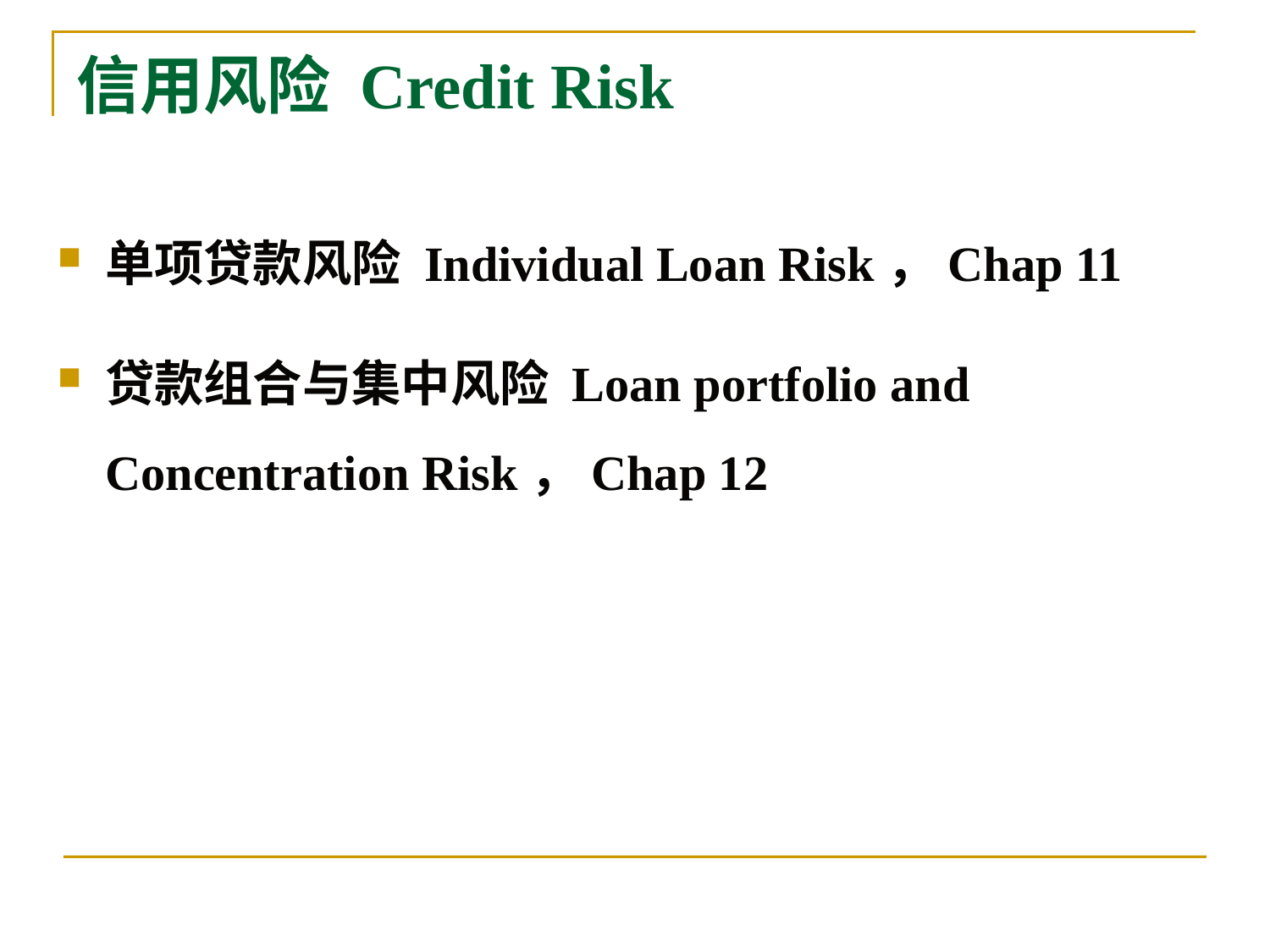

# 信用风险 Credit Risk
单项贷款风险 Individual Loan Risk，Chap 11
贷款组合与集中风险 Loan portfolio and Concentration Risk，Chap 12